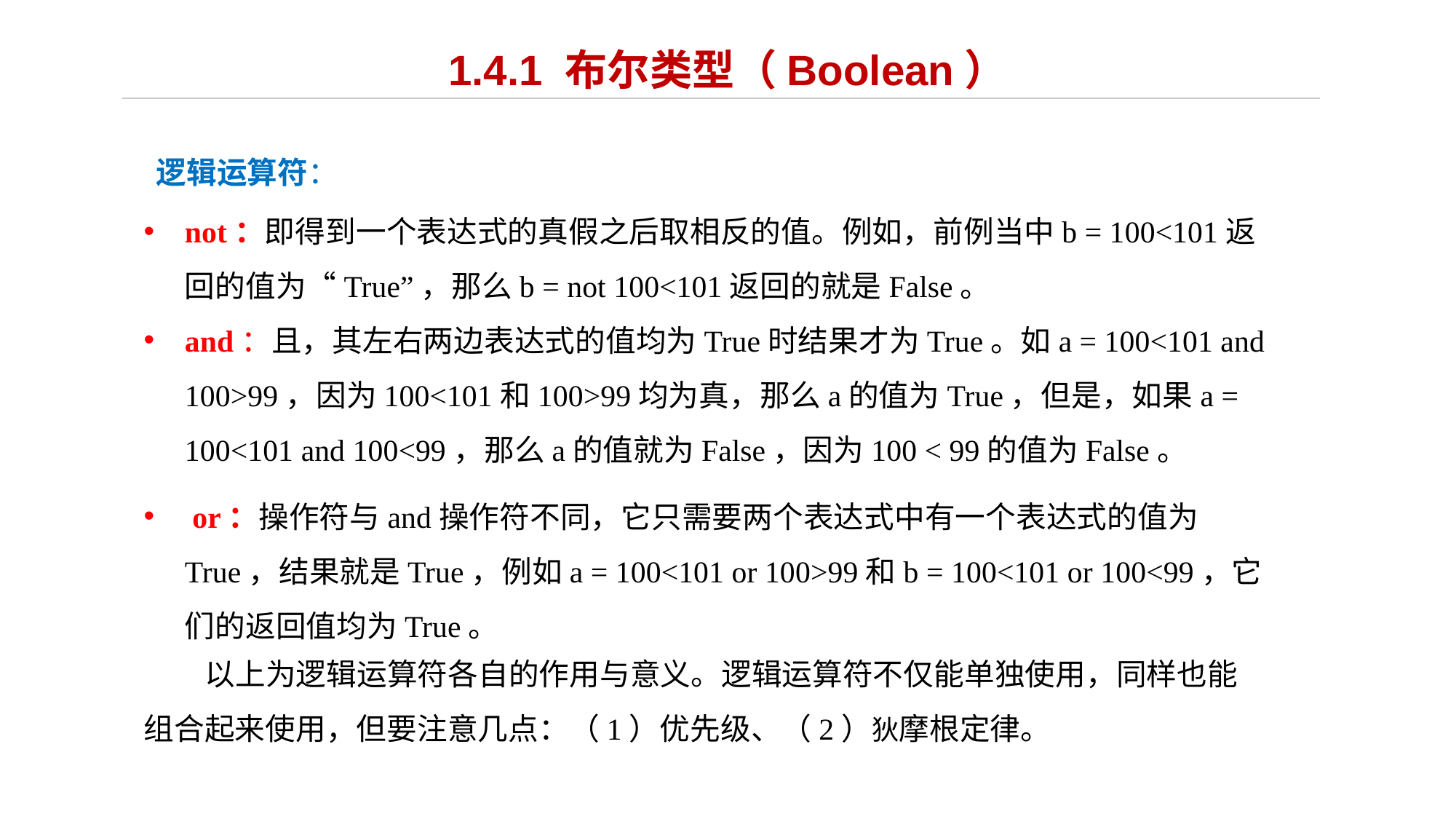

# 1.4.1 布尔类型（Boolean）
逻辑运算符：
not：即得到一个表达式的真假之后取相反的值。例如，前例当中b = 100<101返回的值为“True”，那么b = not 100<101返回的就是False。
and：且，其左右两边表达式的值均为True时结果才为True。如a = 100<101 and 100>99，因为100<101和100>99均为真，那么a的值为True，但是，如果a = 100<101 and 100<99，那么a的值就为False，因为100 < 99的值为False。
 or：操作符与and操作符不同，它只需要两个表达式中有一个表达式的值为True，结果就是True，例如a = 100<101 or 100>99和b = 100<101 or 100<99，它们的返回值均为True。
        以上为逻辑运算符各自的作用与意义。逻辑运算符不仅能单独使用，同样也能组合起来使用，但要注意几点：（1）优先级、（2）狄摩根定律。